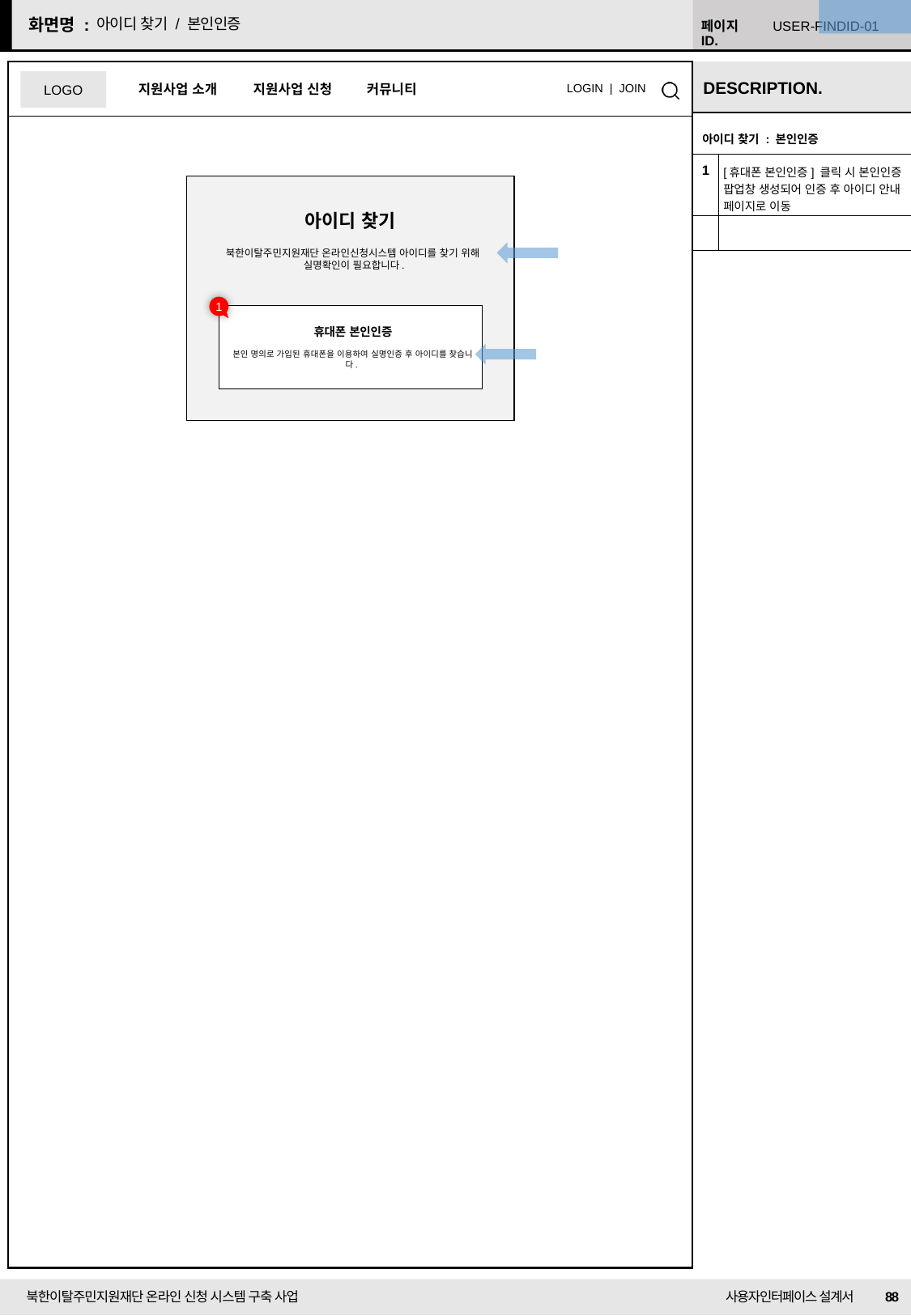

22/10/05 수정
아이디 찾기 / 본인인증
USER-FINDID-01
| 아이디 찾기 : 본인인증 |  |
| --- | --- |
| 1 | [휴대폰 본인인증] 클릭 시 본인인증 팝업창 생성되어 인증 후 아이디 안내 페이지로 이동 |
|  |  |

아이디 찾기

북한이탈주민지원재단 온라인신청시스템 아이디를 찾기 위해
 실명확인이 필요합니다.
1
휴대폰 본인인증
본인 명의로 가입된 휴대폰을 이용하여 실명인증 후 아이디를 찾습니다.

88